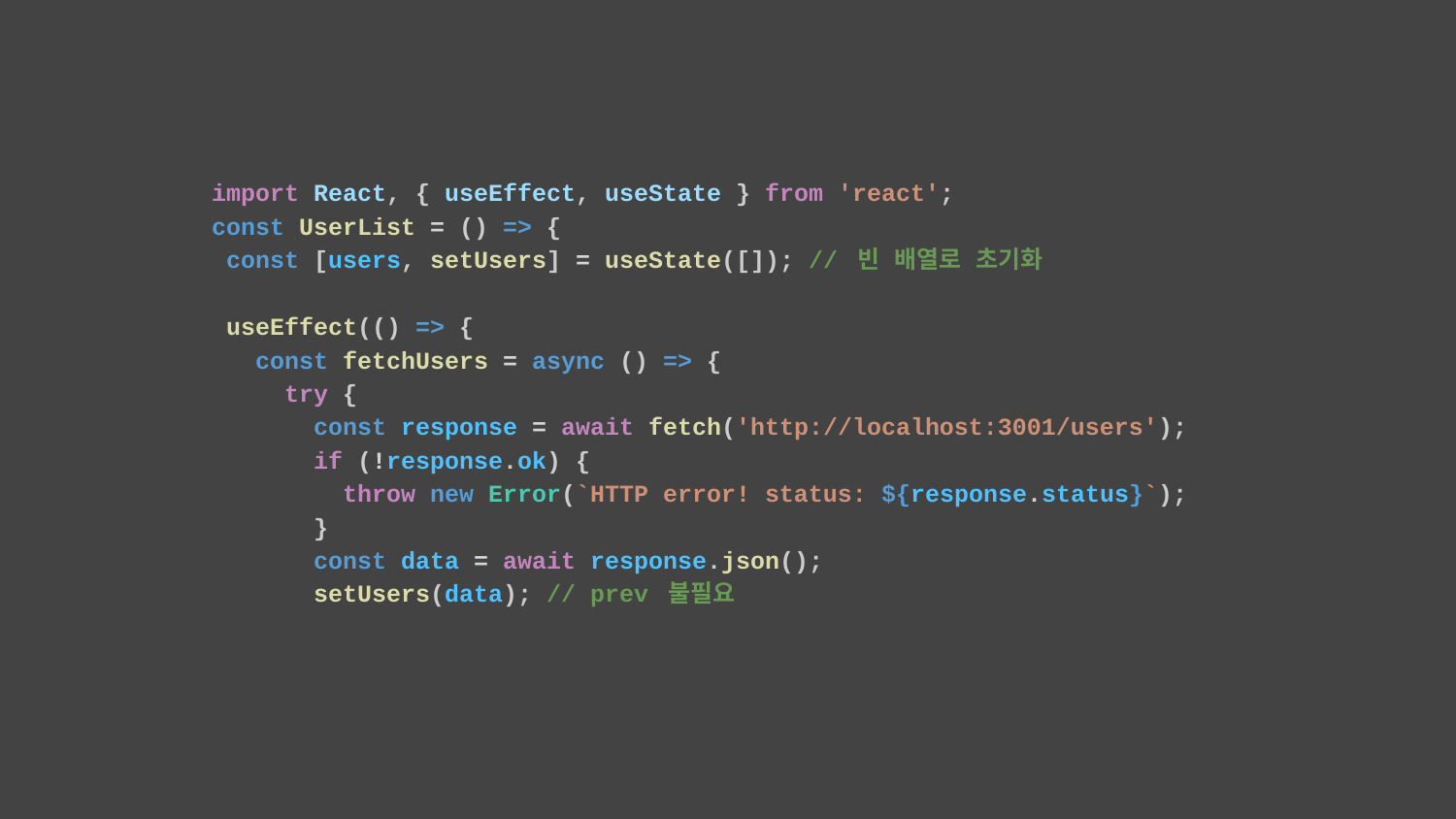

import React, { useEffect, useState } from 'react';
const UserList = () => {
 const [users, setUsers] = useState([]); // 빈 배열로 초기화

 useEffect(() => {
   const fetchUsers = async () => {
     try {
       const response = await fetch('http://localhost:3001/users');
       if (!response.ok) {
         throw new Error(`HTTP error! status: ${response.status}`);
       }
       const data = await response.json();
       setUsers(data); // prev 불필요